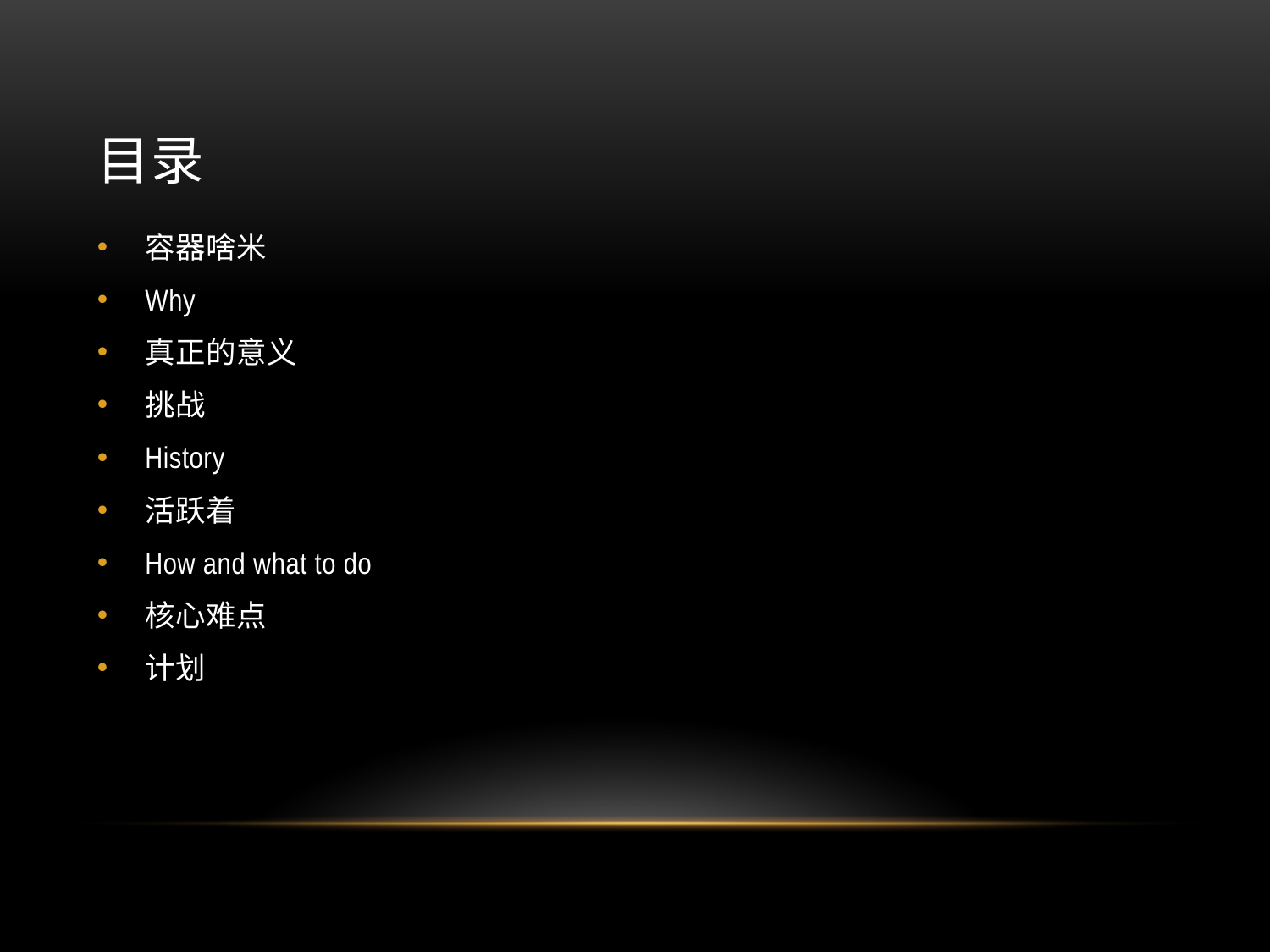

# 目录
容器啥米
Why
真正的意义
挑战
History
活跃着
How and what to do
核心难点
计划